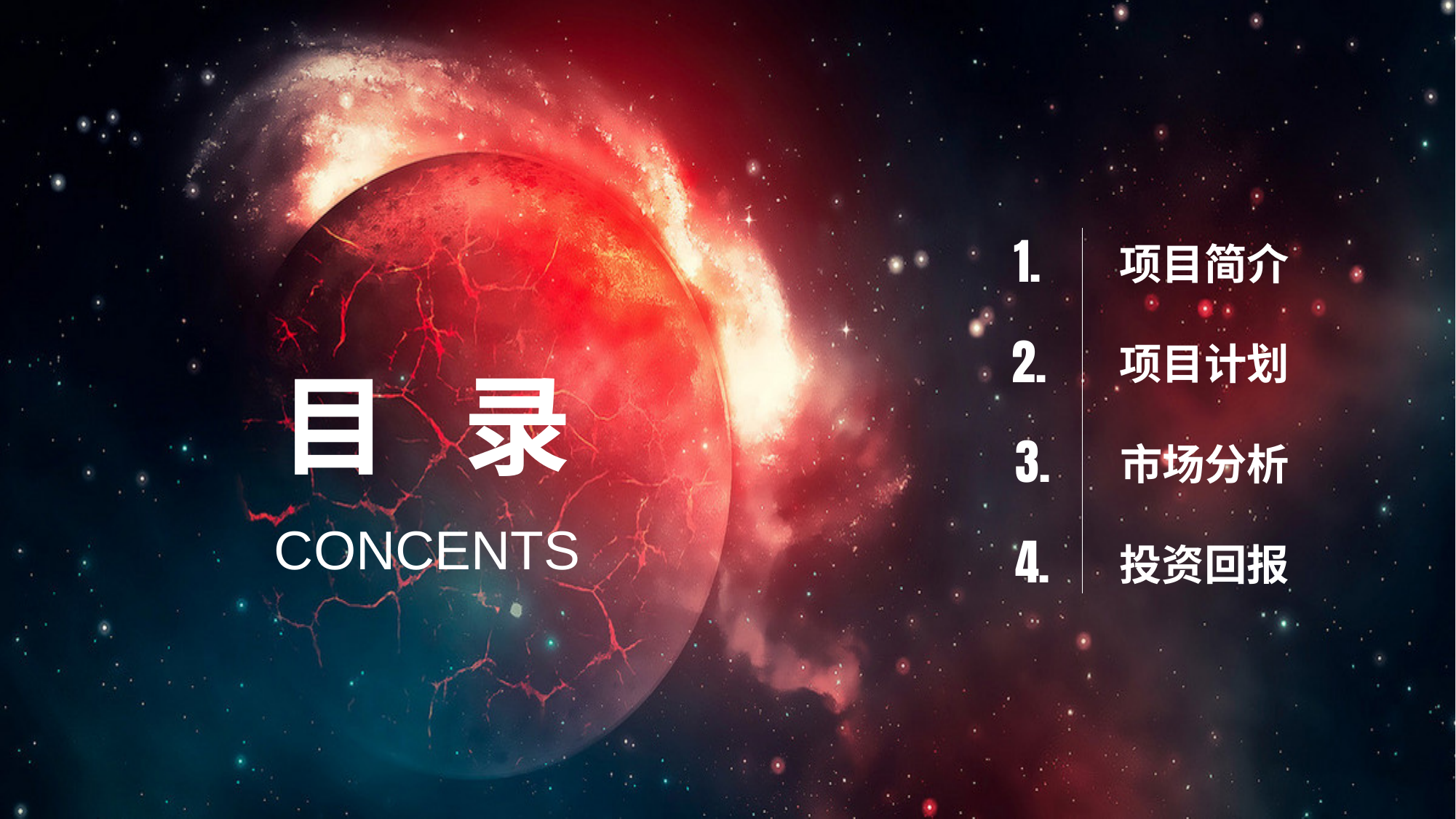

1.
项目简介
  2.
项目计划
目   录
  3.
市场分析
CONCENTS
  4.
投资回报